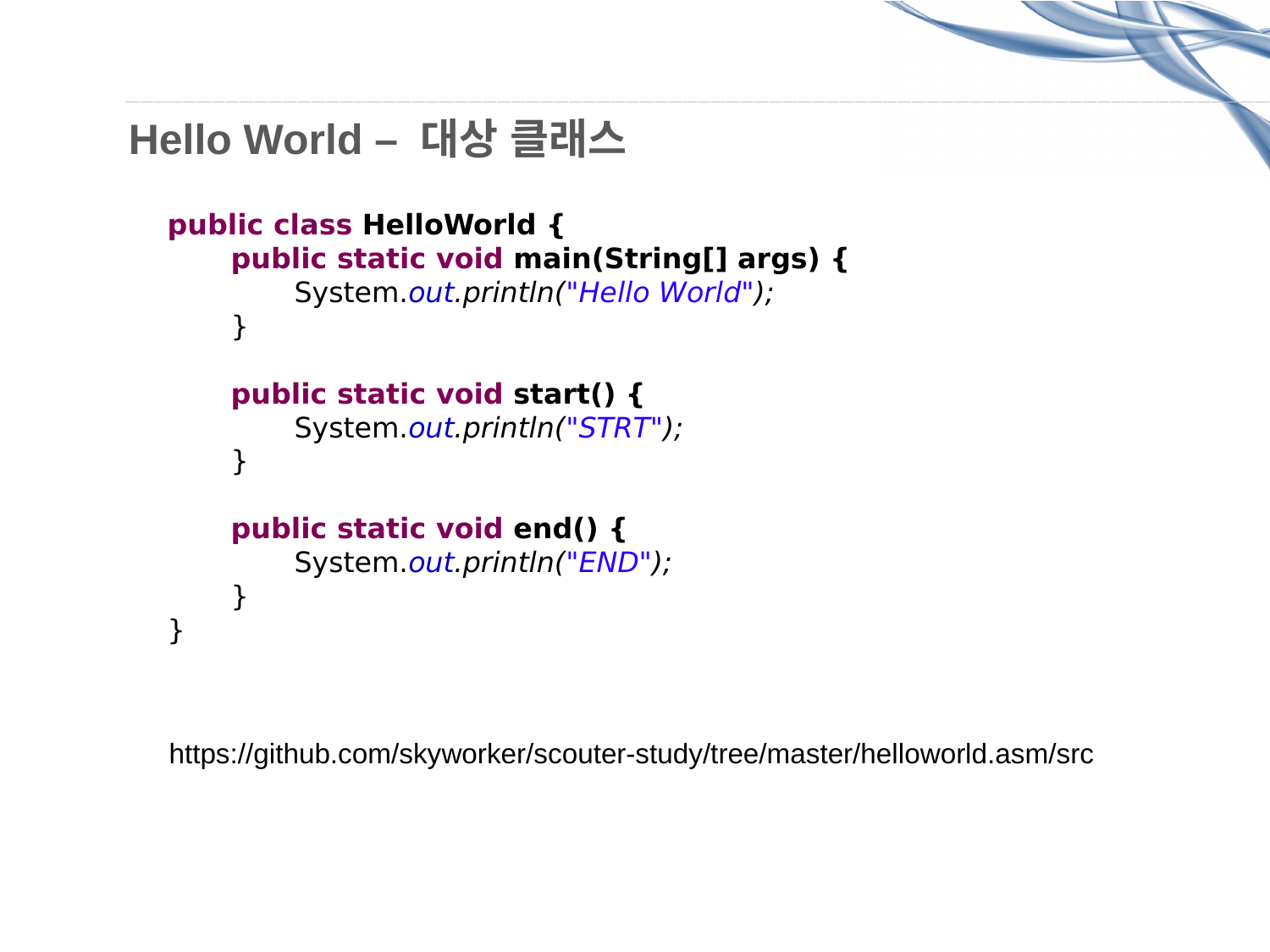

# Hello World – 대상 클래스
public class HelloWorld {
public static void main(String[] args) {
System.out.println("Hello World");
}

public static void start() {
System.out.println("STRT");
}

public static void end() {
System.out.println("END");
}
}
https://github.com/skyworker/scouter-study/tree/master/helloworld.asm/src